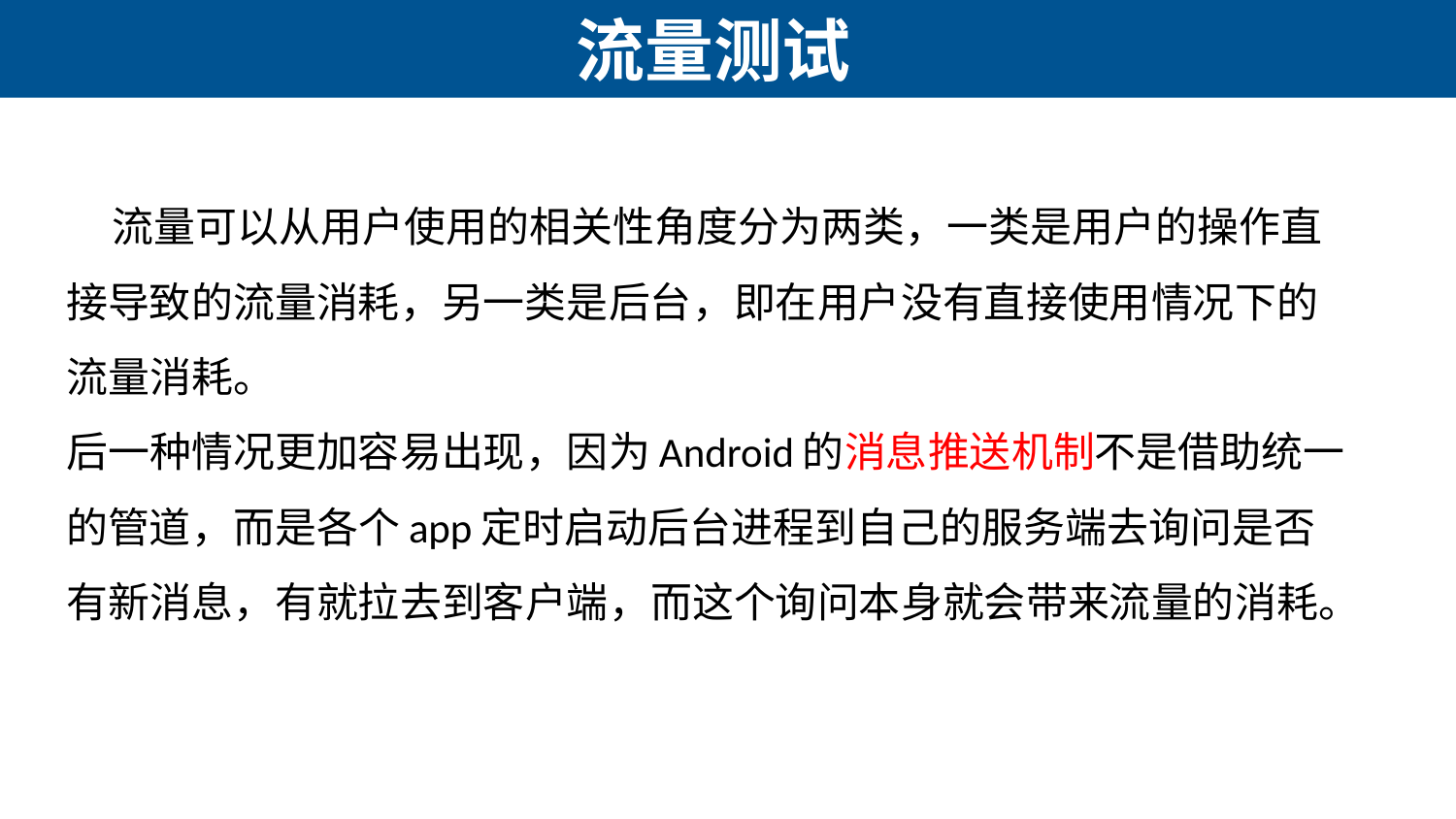

# 流量测试
    流量可以从用户使用的相关性角度分为两类，一类是用户的操作直接导致的流量消耗，另一类是后台，即在用户没有直接使用情况下的流量消耗。
后一种情况更加容易出现，因为Android的消息推送机制不是借助统一的管道，而是各个app定时启动后台进程到自己的服务端去询问是否有新消息，有就拉去到客户端，而这个询问本身就会带来流量的消耗。